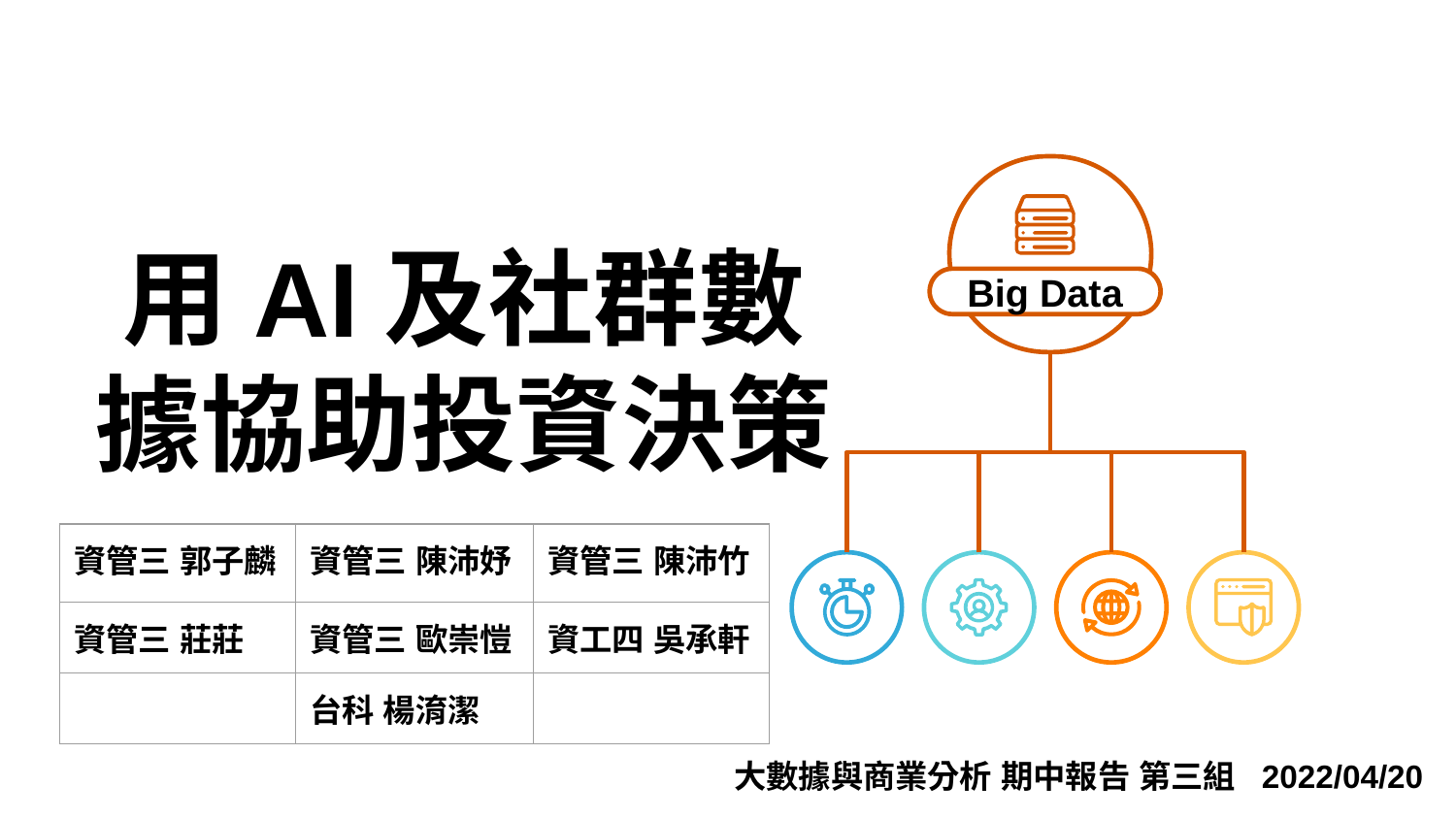

用AI及社群數據協助投資決策
Big Data
| 資管三 郭子麟 | 資管三 陳沛妤 | 資管三 陳沛竹 |
| --- | --- | --- |
| 資管三 莊莊 | 資管三 歐崇愷 | 資工四 吳承軒 |
|  | 台科 楊淯潔 |  |

# 大數據與商業分析 期中報告 第三組  2022/04/20